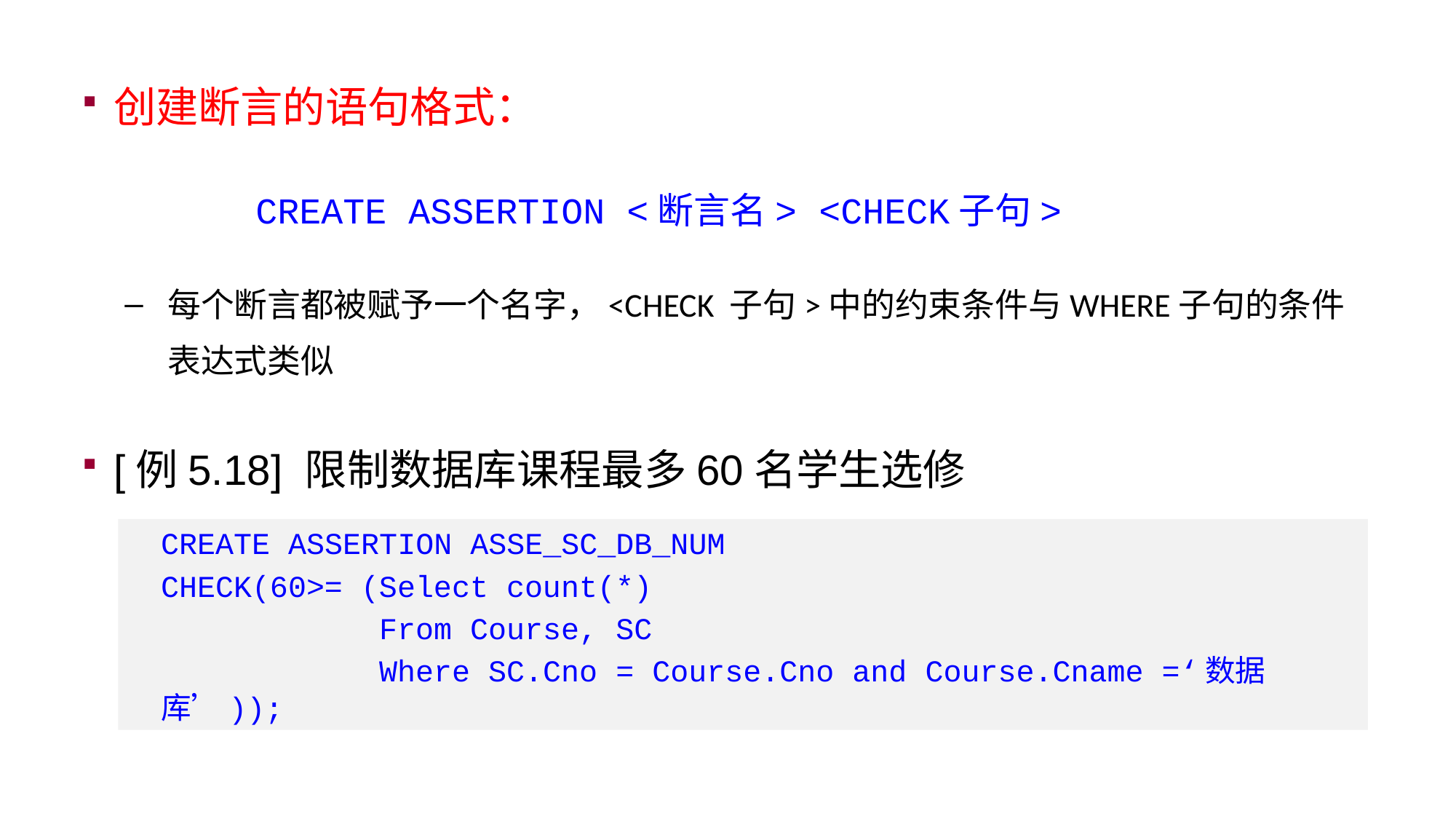

创建断言的语句格式：

                CREATE ASSERTION <断言名> <CHECK子句>

每个断言都被赋予一个名字，<CHECK 子句>中的约束条件与WHERE子句的条件表达式类似

[例5.18] 限制数据库课程最多60名学生选修

CREATE ASSERTION ASSE_SC_DB_NUM
CHECK(60>= (Select count(*)
            From Course, SC
            Where SC.Cno = Course.Cno and Course.Cname =‘数据库’));
37